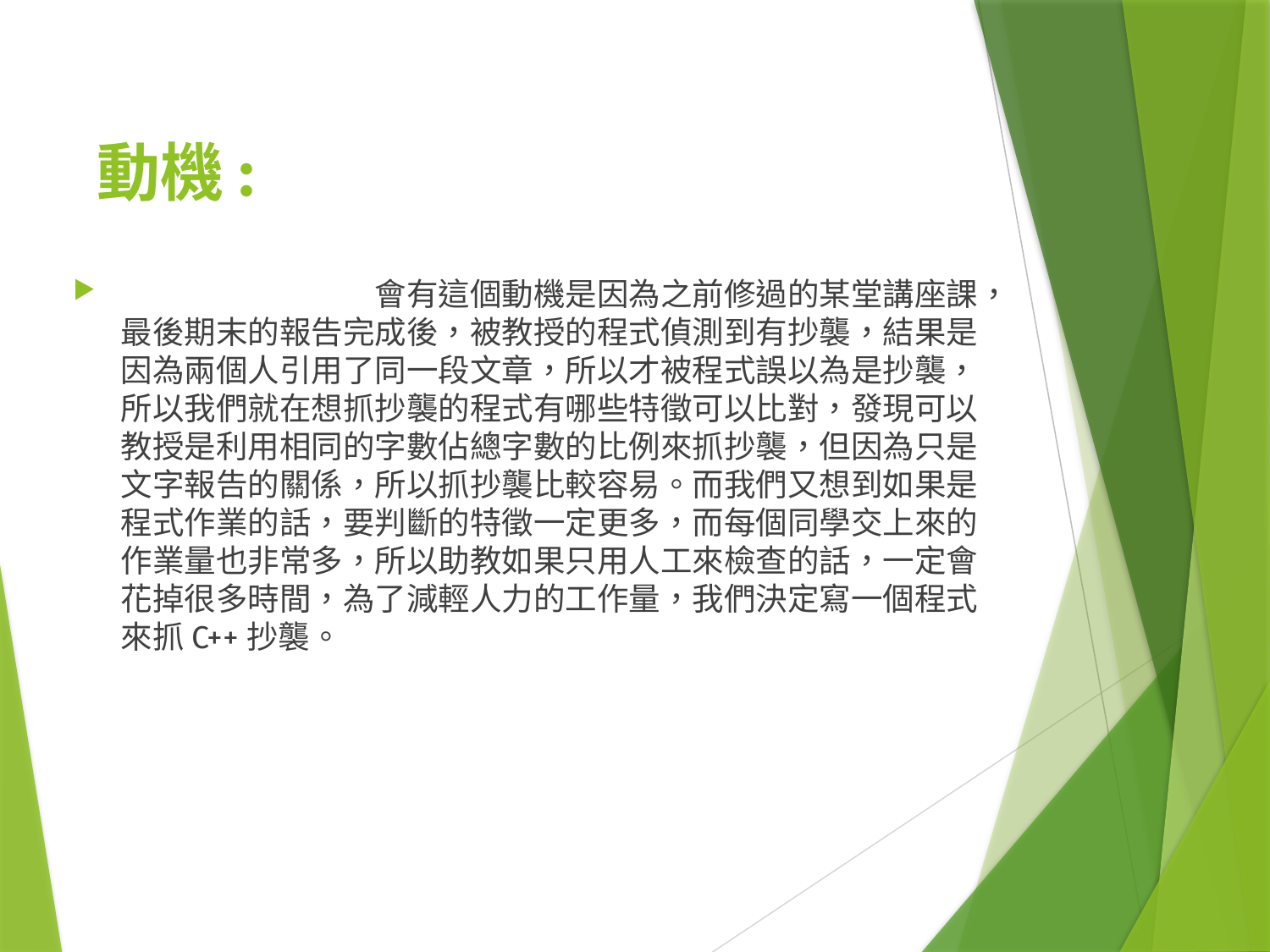

# 動機:
		會有這個動機是因為之前修過的某堂講座課，最後期末的報告完成後，被教授的程式偵測到有抄襲，結果是因為兩個人引用了同一段文章，所以才被程式誤以為是抄襲，所以我們就在想抓抄襲的程式有哪些特徵可以比對，發現可以教授是利用相同的字數佔總字數的比例來抓抄襲，但因為只是文字報告的關係，所以抓抄襲比較容易。而我們又想到如果是程式作業的話，要判斷的特徵一定更多，而每個同學交上來的作業量也非常多，所以助教如果只用人工來檢查的話，一定會花掉很多時間，為了減輕人力的工作量，我們決定寫一個程式來抓C++抄襲。